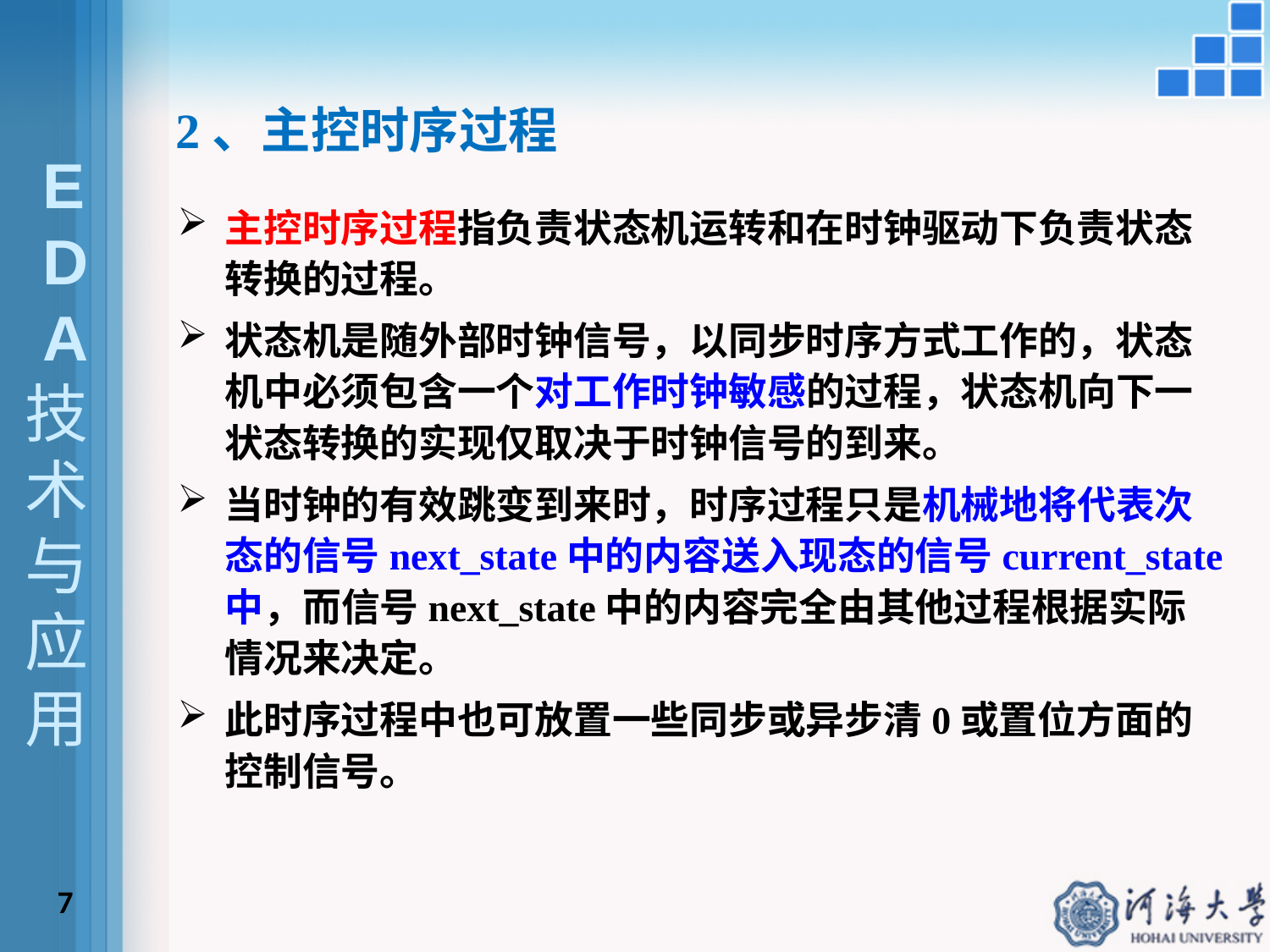

2、主控时序过程
 E
 D
 A技术与应用
主控时序过程指负责状态机运转和在时钟驱动下负责状态转换的过程。
状态机是随外部时钟信号，以同步时序方式工作的，状态机中必须包含一个对工作时钟敏感的过程，状态机向下一状态转换的实现仅取决于时钟信号的到来。
当时钟的有效跳变到来时，时序过程只是机械地将代表次态的信号next_state中的内容送入现态的信号current_state中，而信号next_state中的内容完全由其他过程根据实际情况来决定。
此时序过程中也可放置一些同步或异步清0或置位方面的控制信号。
7